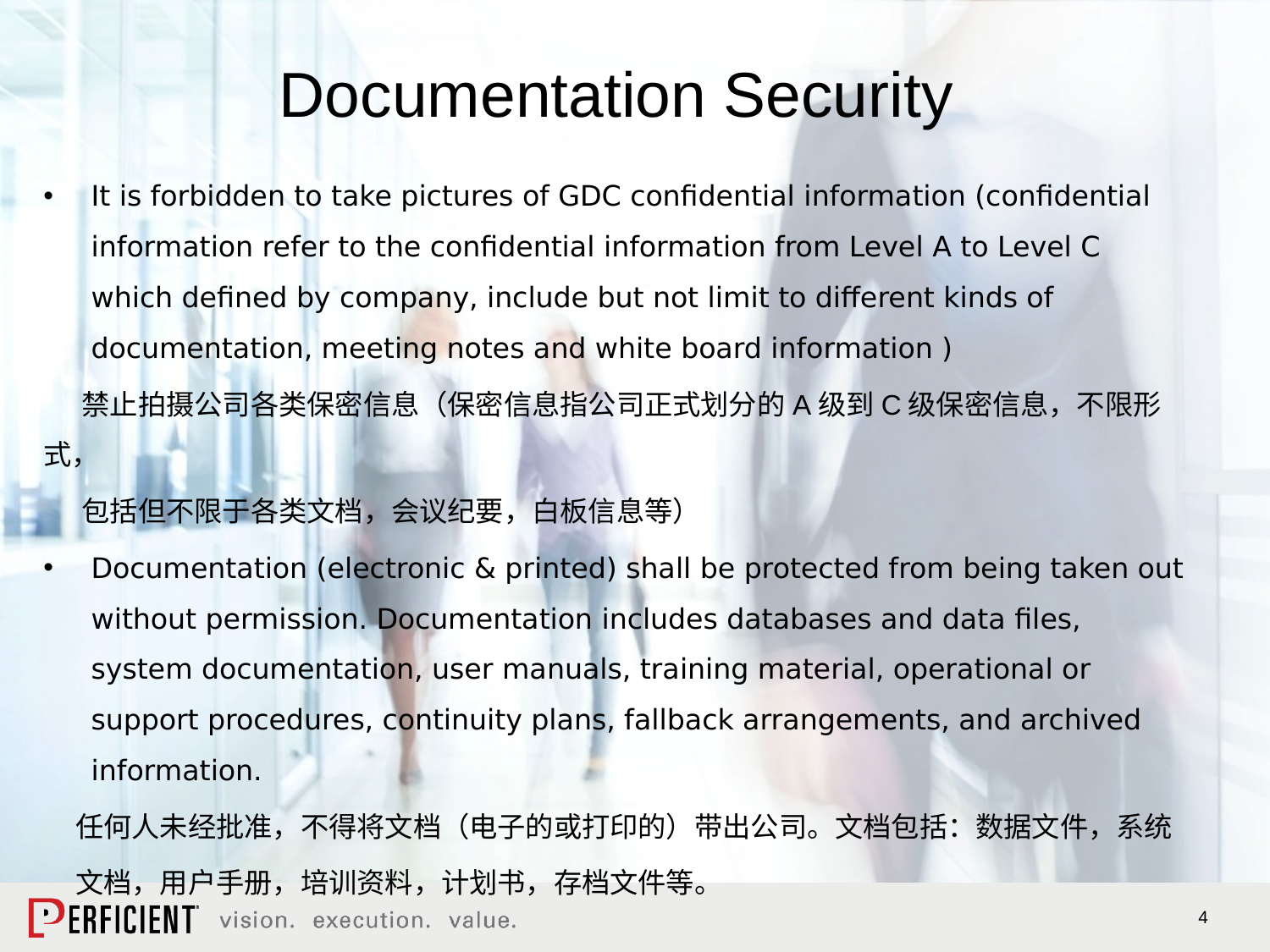

# Documentation Security
It is forbidden to take pictures of GDC confidential information (confidential information refer to the confidential information from Level A to Level C which defined by company, include but not limit to different kinds of documentation, meeting notes and white board information )
     禁止拍摄公司各类保密信息（保密信息指公司正式划分的A级到C级保密信息，不限形式，
     包括但不限于各类文档，会议纪要，白板信息等）
Documentation (electronic & printed) shall be protected from being taken out without permission. Documentation includes databases and data files, system documentation, user manuals, training material, operational or support procedures, continuity plans, fallback arrangements, and archived information.
    任何人未经批准，不得将文档（电子的或打印的）带出公司。文档包括：数据文件，系统
    文档，用户手册，培训资料，计划书，存档文件等。